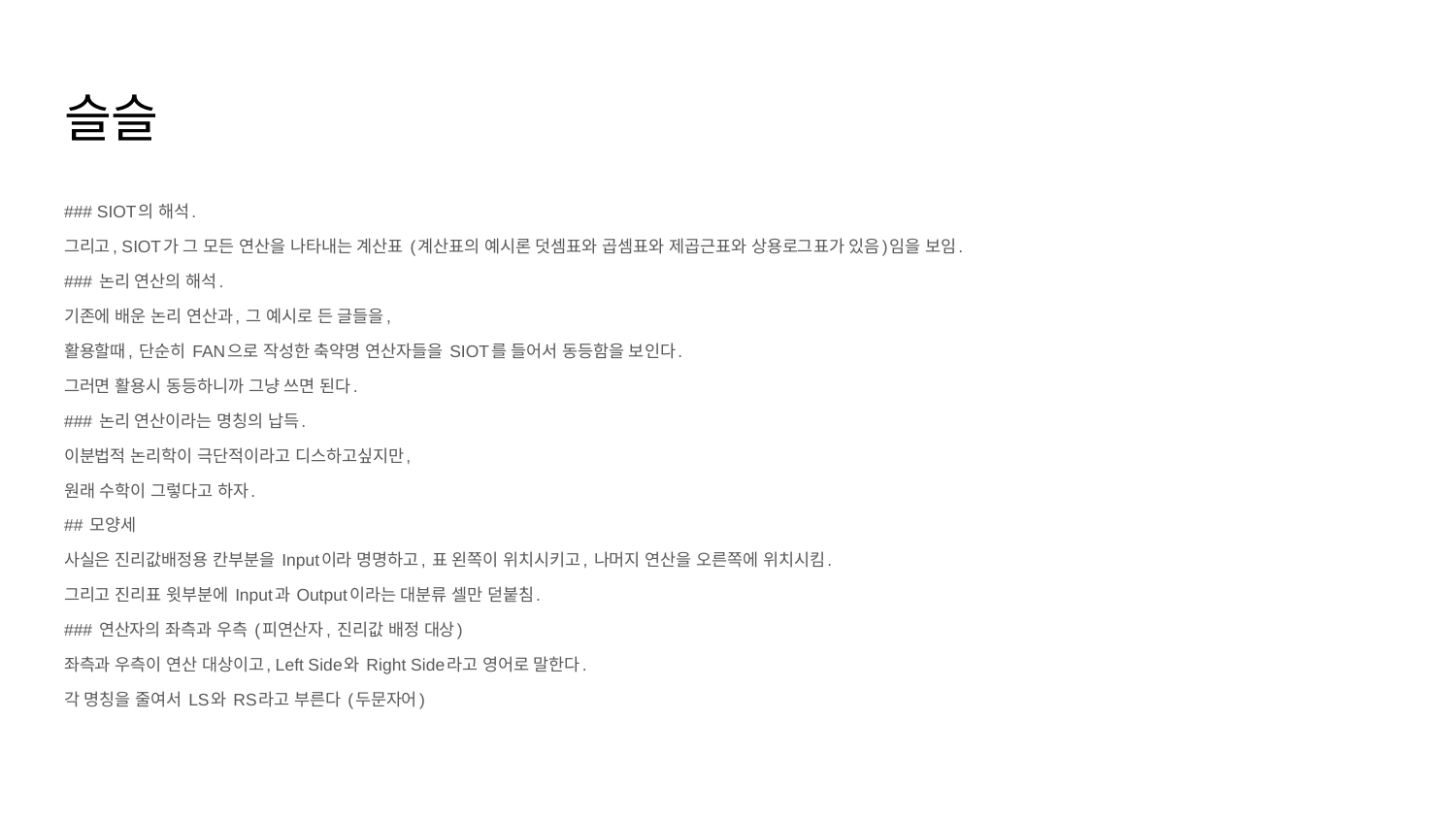

# 슬슬
### SIOT의 해석.
그리고, SIOT가 그 모든 연산을 나타내는 계산표 (계산표의 예시론 덧셈표와 곱셈표와 제곱근표와 상용로그표가 있음)임을 보임.
### 논리 연산의 해석.
기존에 배운 논리 연산과, 그 예시로 든 글들을,
활용할때, 단순히 FAN으로 작성한 축약명 연산자들을 SIOT를 들어서 동등함을 보인다.
그러면 활용시 동등하니까 그냥 쓰면 된다.
### 논리 연산이라는 명칭의 납득.
이분법적 논리학이 극단적이라고 디스하고싶지만,
원래 수학이 그렇다고 하자.
## 모양세
사실은 진리값배정용 칸부분을 Input이라 명명하고, 표 왼쪽이 위치시키고, 나머지 연산을 오른쪽에 위치시킴.
그리고 진리표 윗부분에 Input과 Output이라는 대분류 셀만 덛붙침.
### 연산자의 좌측과 우측 (피연산자, 진리값 배정 대상)
좌측과 우측이 연산 대상이고, Left Side와 Right Side라고 영어로 말한다.
각 명칭을 줄여서 LS와 RS라고 부른다 (두문자어)